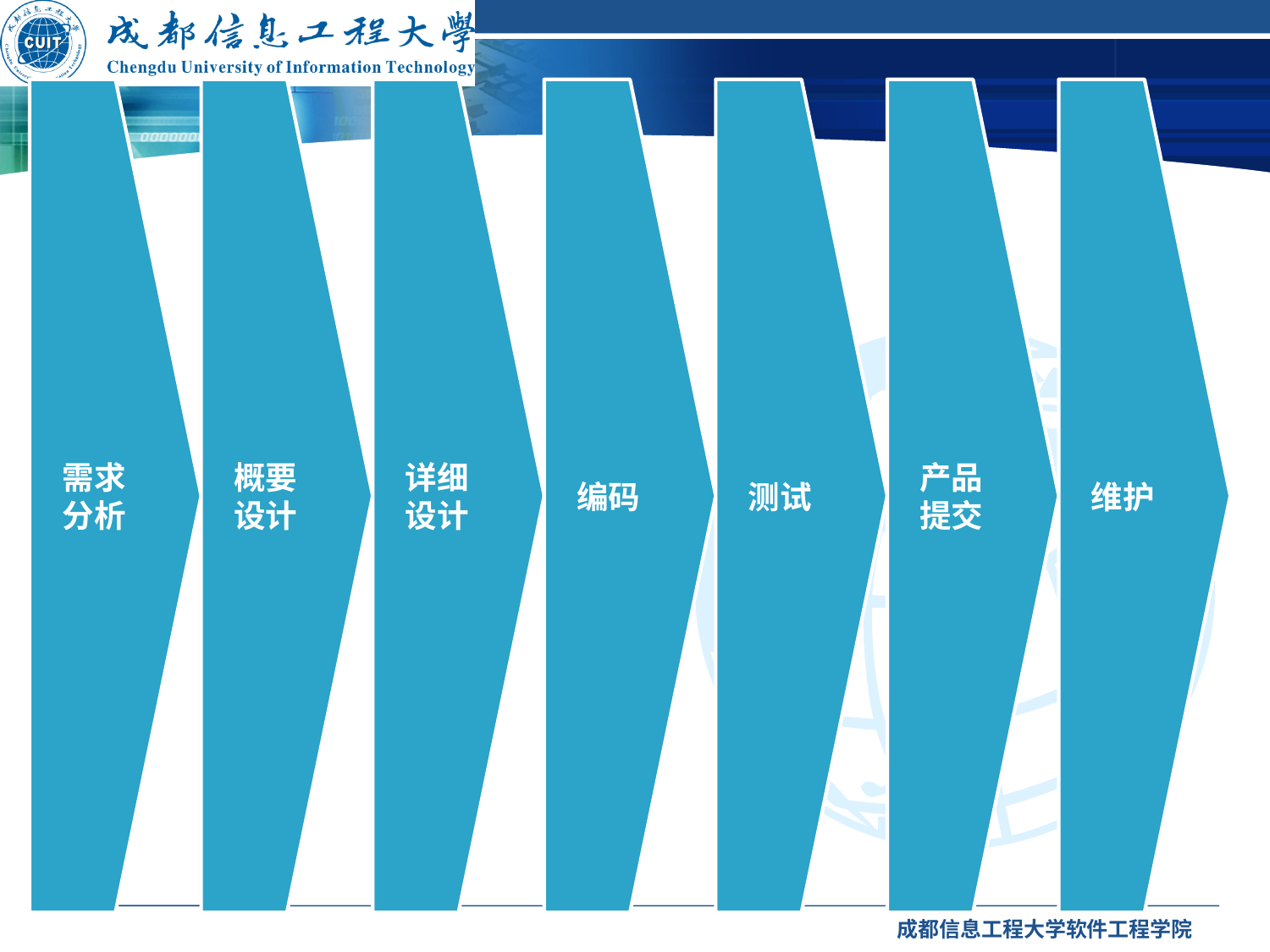

需求
分析
概要
设计
详细
设计
编码
测试
产品
提交
维护